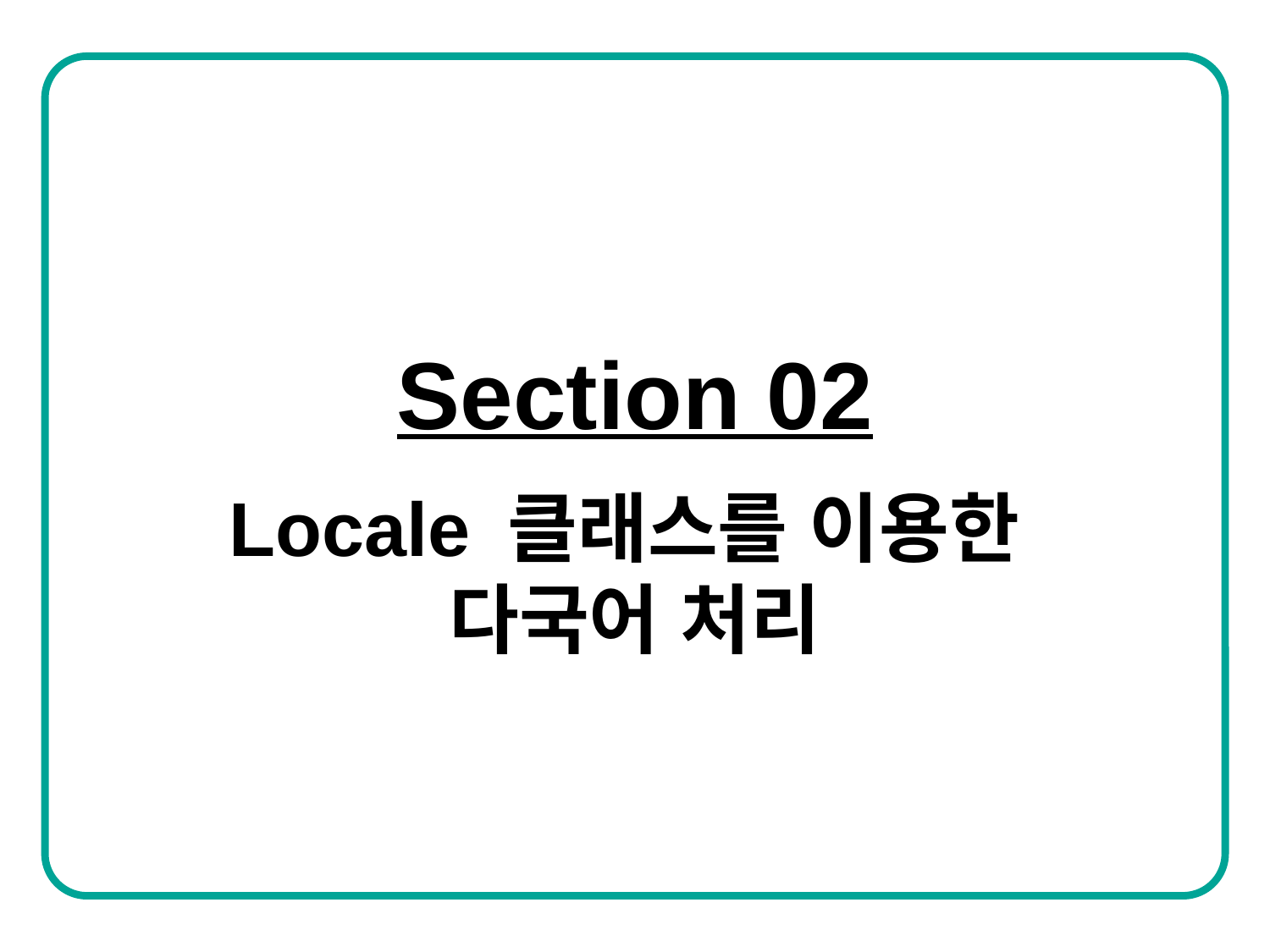

Section 02
Locale 클래스를 이용한
다국어 처리